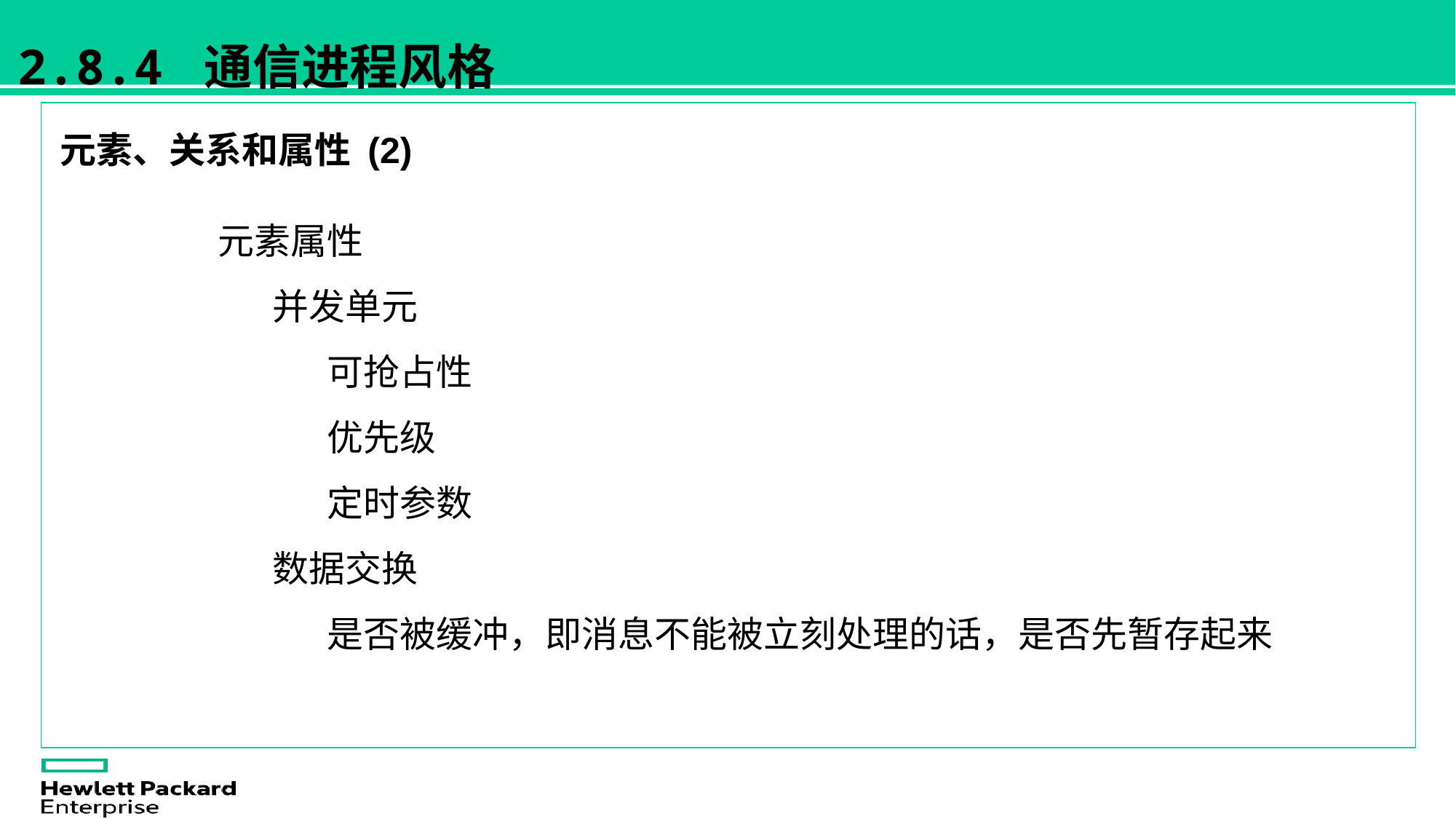

2.8.4 通信进程风格

元素、关系和属性 (2)
元素属性
并发单元
可抢占性
优先级
定时参数
数据交换
是否被缓冲，即消息不能被立刻处理的话，是否先暂存起来